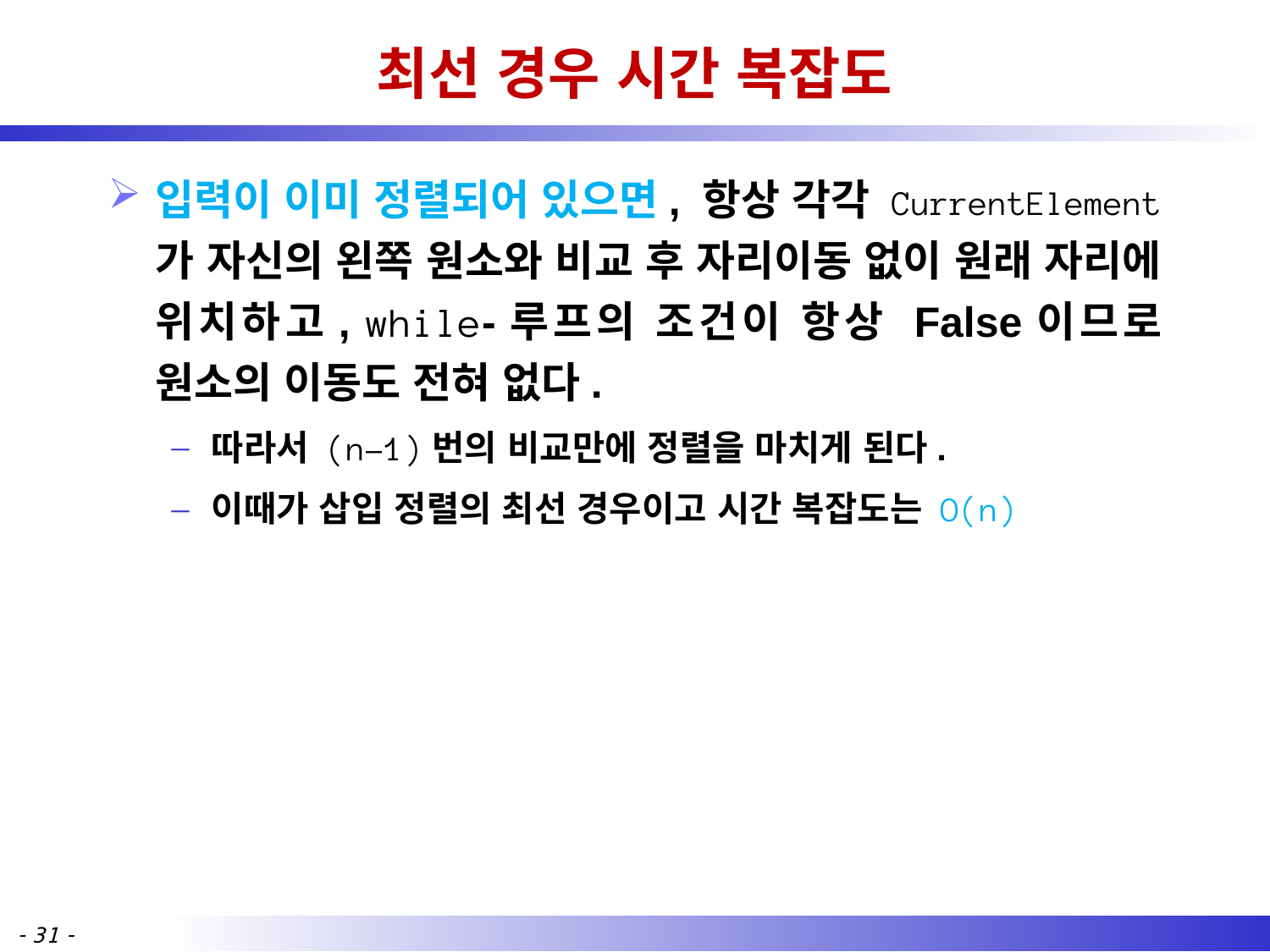

# 최선 경우 시간 복잡도
입력이 이미 정렬되어 있으면, 항상 각각 CurrentElement가 자신의 왼쪽 원소와 비교 후 자리이동 없이 원래 자리에 위치하고, while-루프의 조건이 항상 False이므로 원소의 이동도 전혀 없다.
따라서 (n-1)번의 비교만에 정렬을 마치게 된다.
이때가 삽입 정렬의 최선 경우이고 시간 복잡도는 O(n)
- 31 -